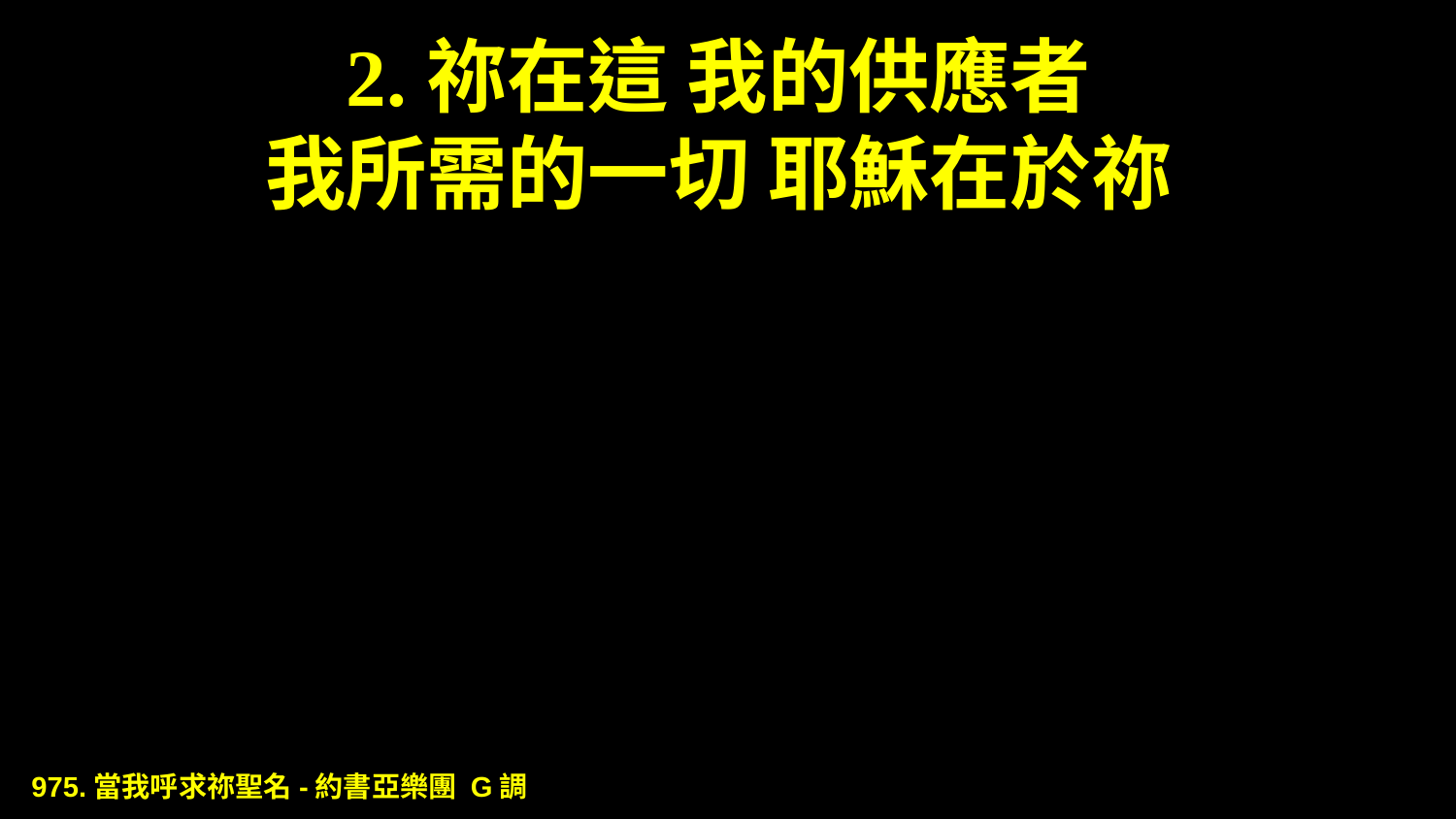

# 2.祢在這 我的供應者 我所需的一切 耶穌在於祢
975.當我呼求祢聖名-約書亞樂團 G調